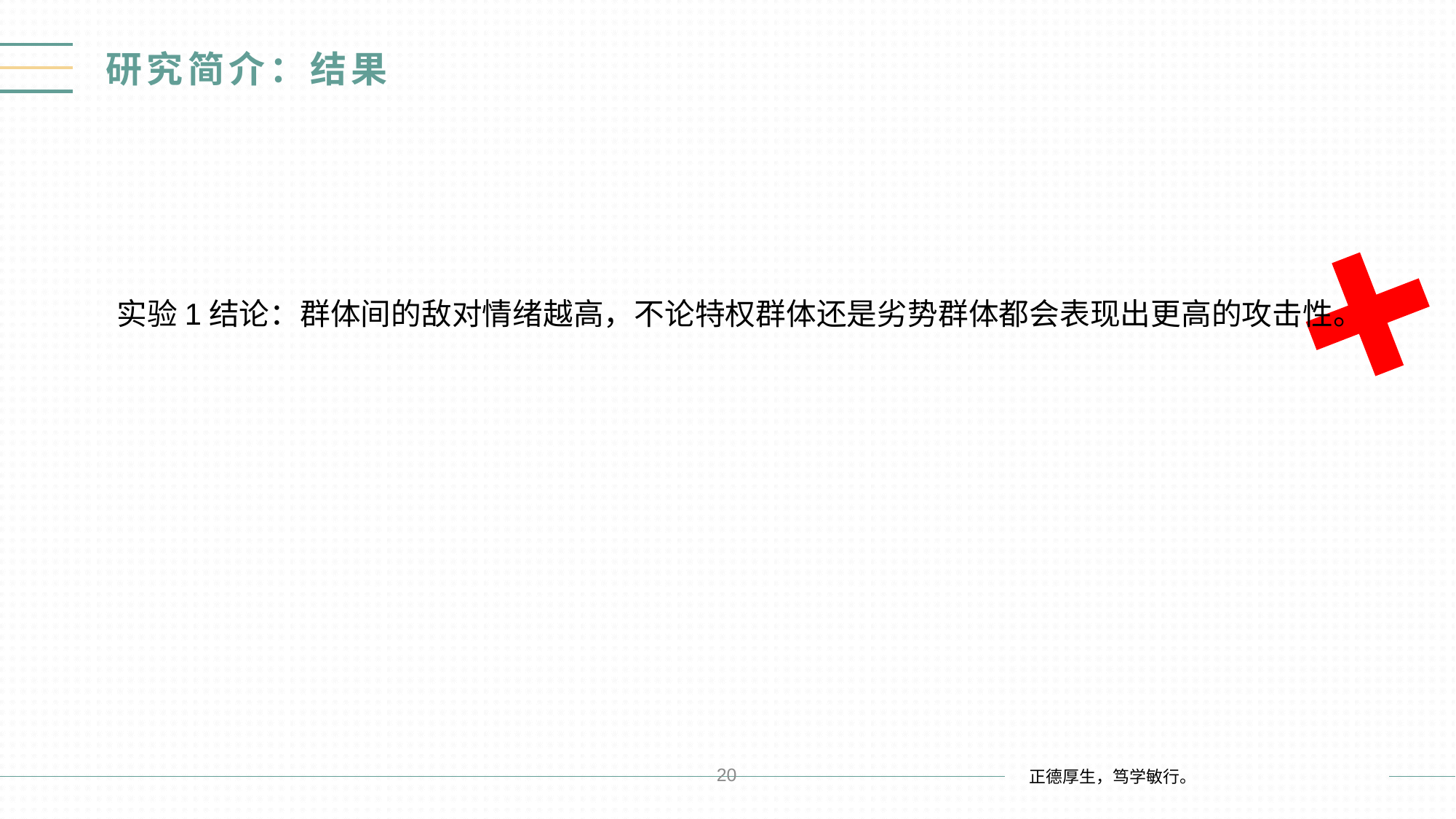

# 研究简介：结果

实验1结论：群体间的敌对情绪越高，不论特权群体还是劣势群体都会表现出更高的攻击性。
20
正德厚生，笃学敏行。